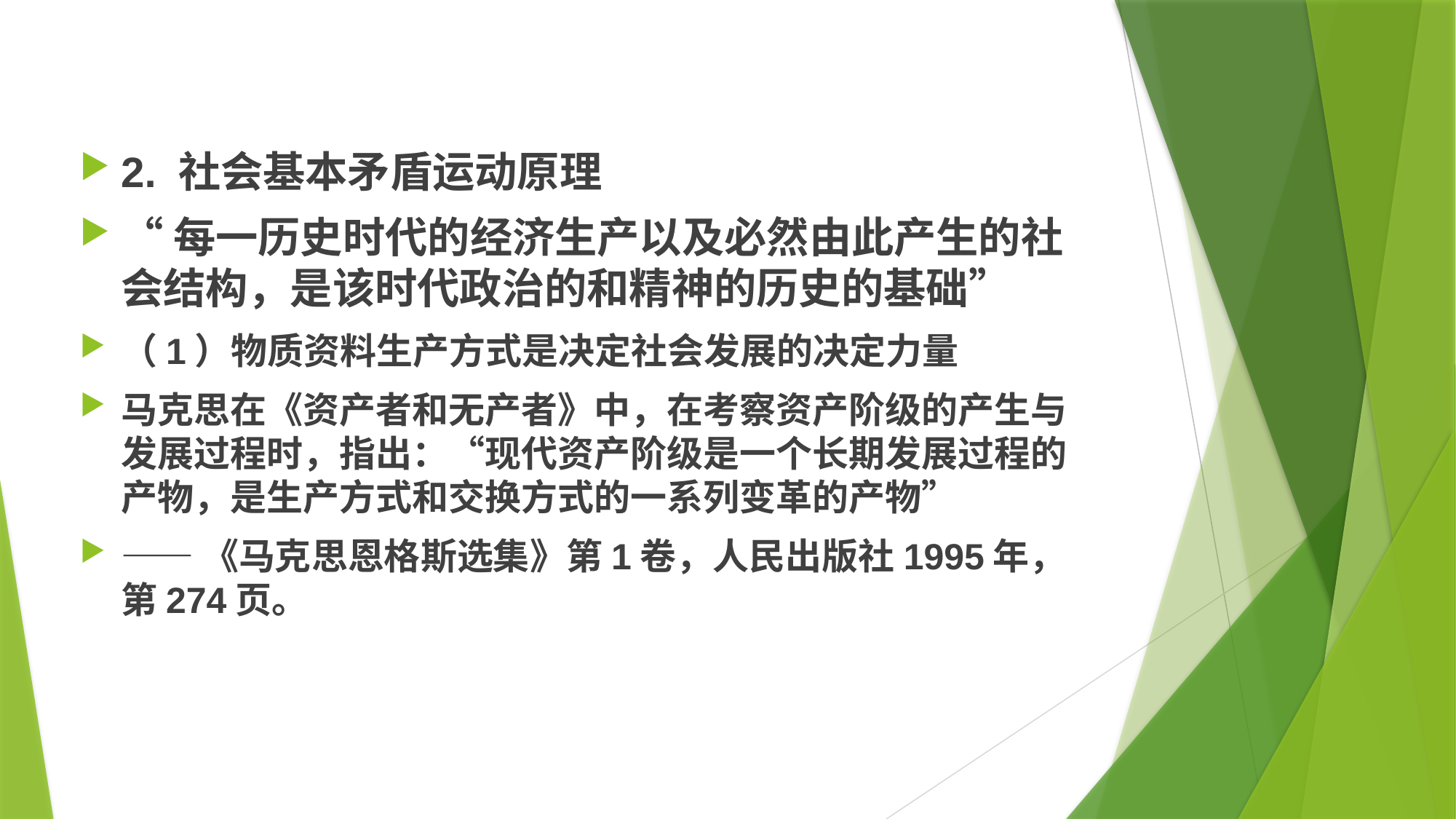

2. 社会基本矛盾运动原理
“每一历史时代的经济生产以及必然由此产生的社会结构，是该时代政治的和精神的历史的基础”
（1）物质资料生产方式是决定社会发展的决定力量
马克思在《资产者和无产者》中，在考察资产阶级的产生与发展过程时，指出：“现代资产阶级是一个长期发展过程的产物，是生产方式和交换方式的一系列变革的产物”
——《马克思恩格斯选集》第1卷，人民出版社1995年，第274页。